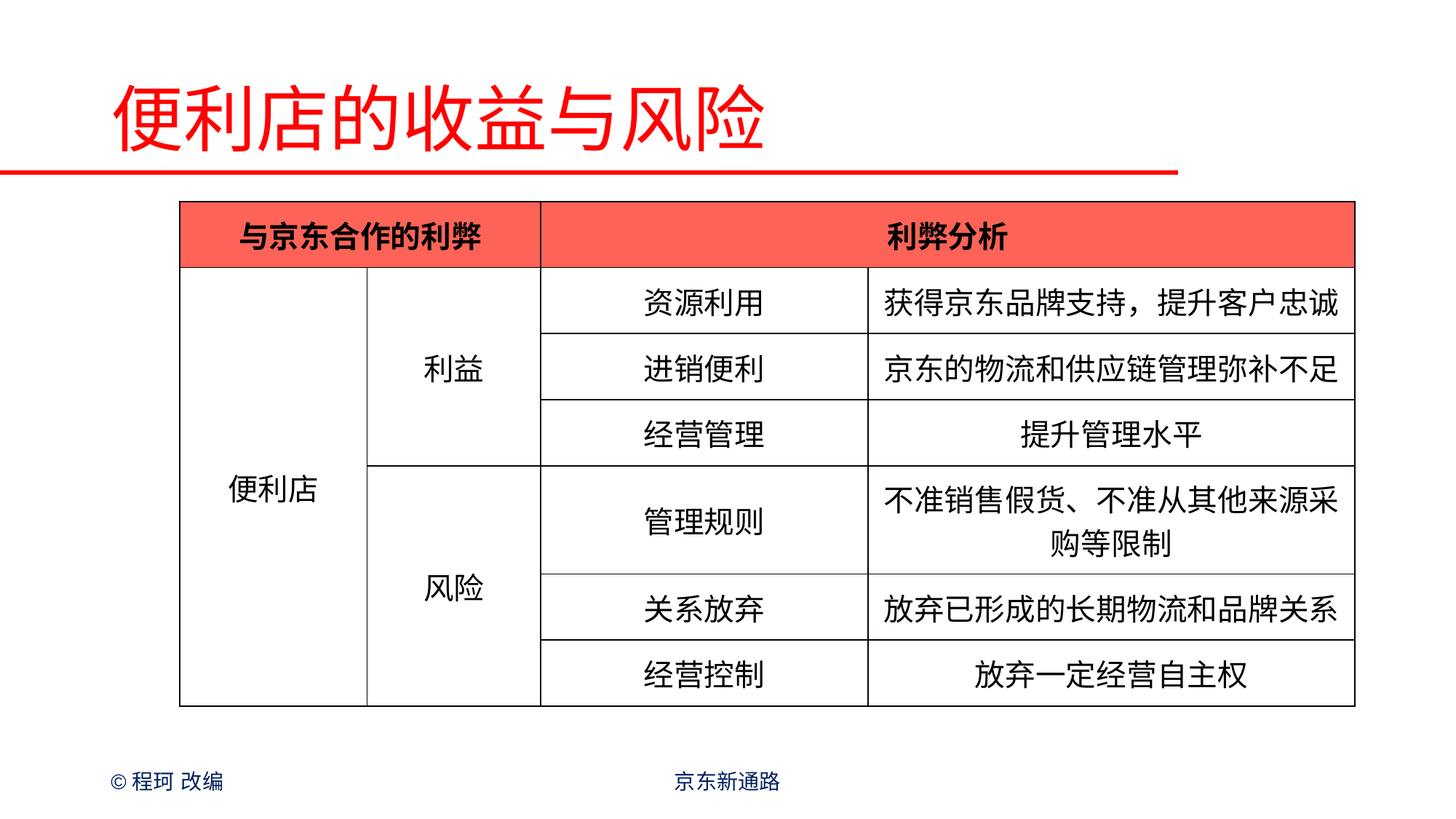

# 便利店的收益与风险
| 与京东合作的利弊 |  | 利弊分析 |  |
| --- | --- | --- | --- |
| 便利店 | 利益 | 资源利用 | 获得京东品牌支持，提升客户忠诚 |
|  |  | 进销便利 | 京东的物流和供应链管理弥补不足 |
|  |  | 经营管理 | 提升管理水平 |
|  | 风险 | 管理规则 | 不准销售假货、不准从其他来源采购等限制 |
|  |  | 关系放弃 | 放弃已形成的长期物流和品牌关系 |
|  |  | 经营控制 | 放弃一定经营自主权 |
©程珂 改编
京东新通路
8